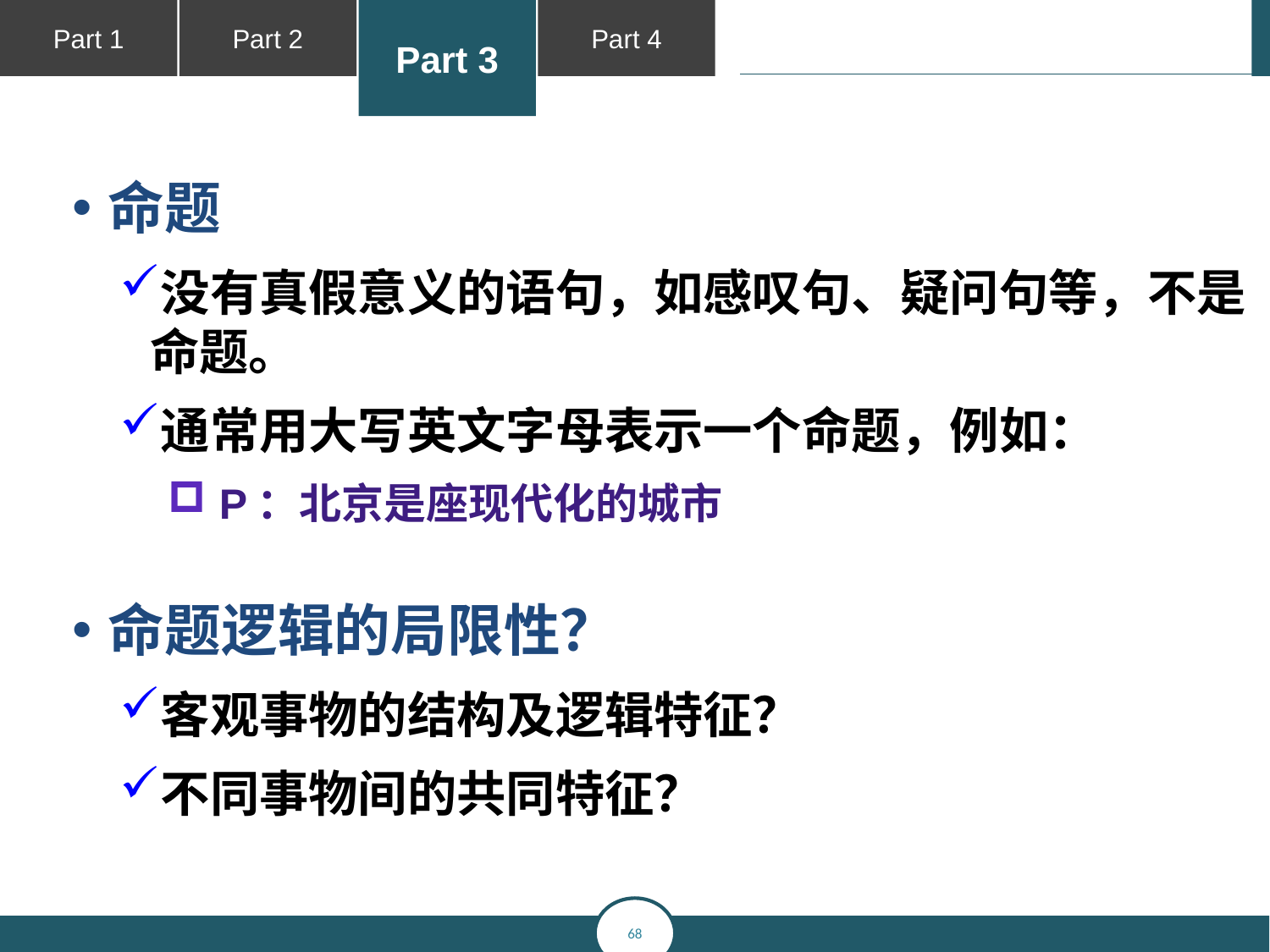

命题
没有真假意义的语句，如感叹句、疑问句等，不是命题。
通常用大写英文字母表示一个命题，例如：
 P：北京是座现代化的城市

命题逻辑的局限性？
客观事物的结构及逻辑特征？
不同事物间的共同特征？